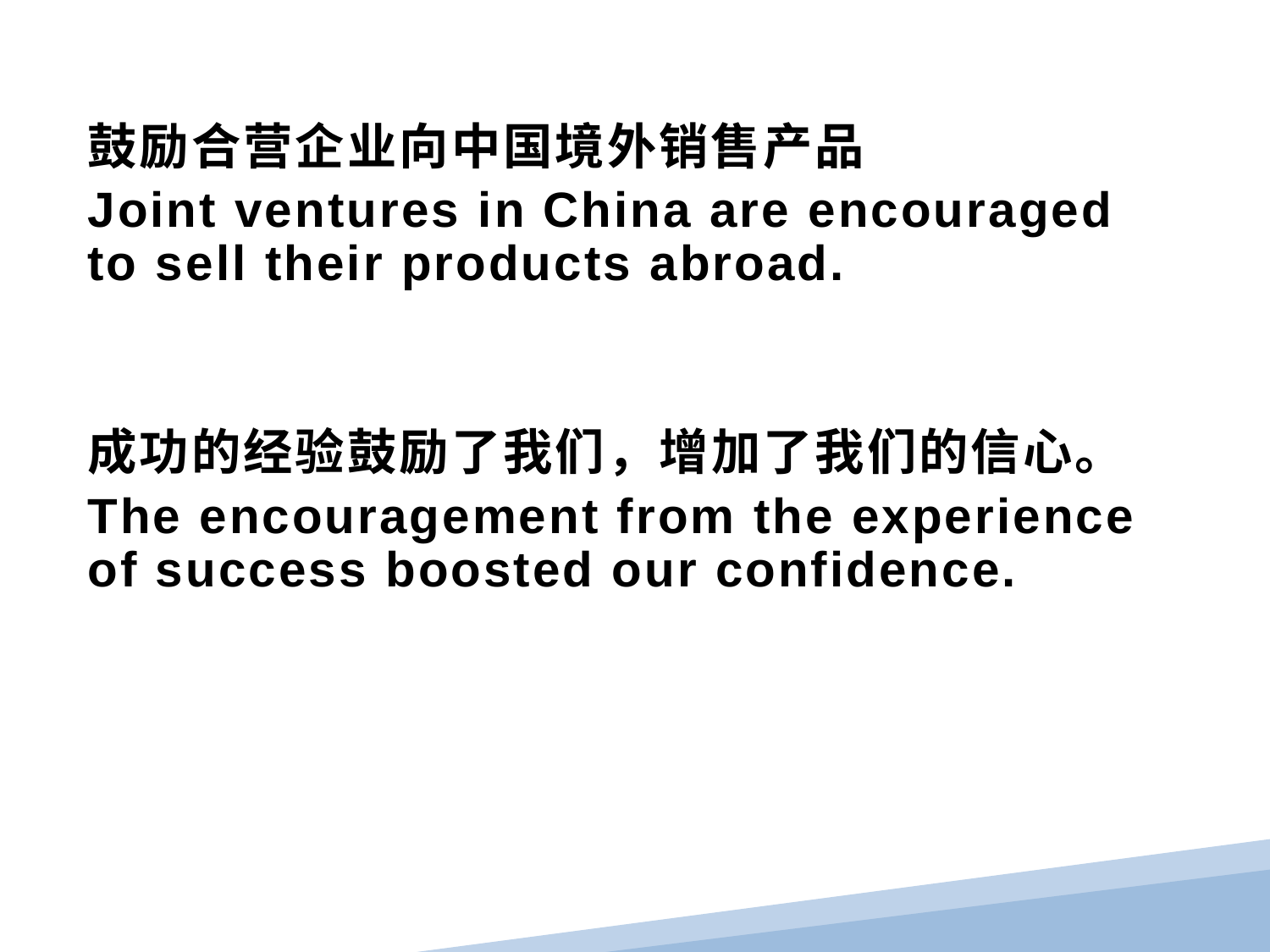

鼓励合营企业向中国境外销售产品
Joint ventures in China are encouraged to sell their products abroad.

成功的经验鼓励了我们，增加了我们的信心。
The encouragement from the experience of success boosted our confidence.